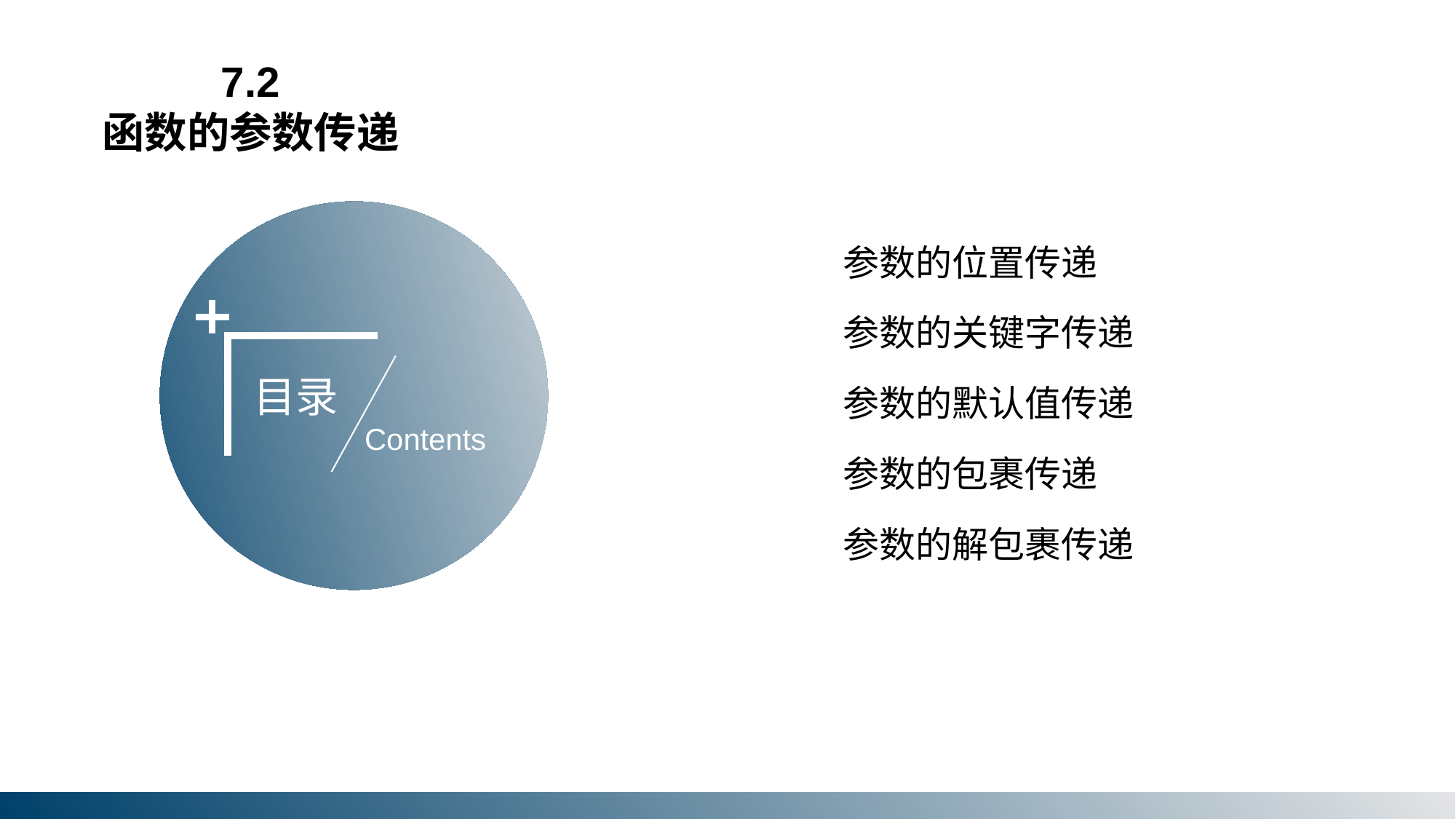

7.2
函数的参数传递
参数的位置传递
参数的关键字传递
参数的默认值传递
参数的包裹传递
参数的解包裹传递